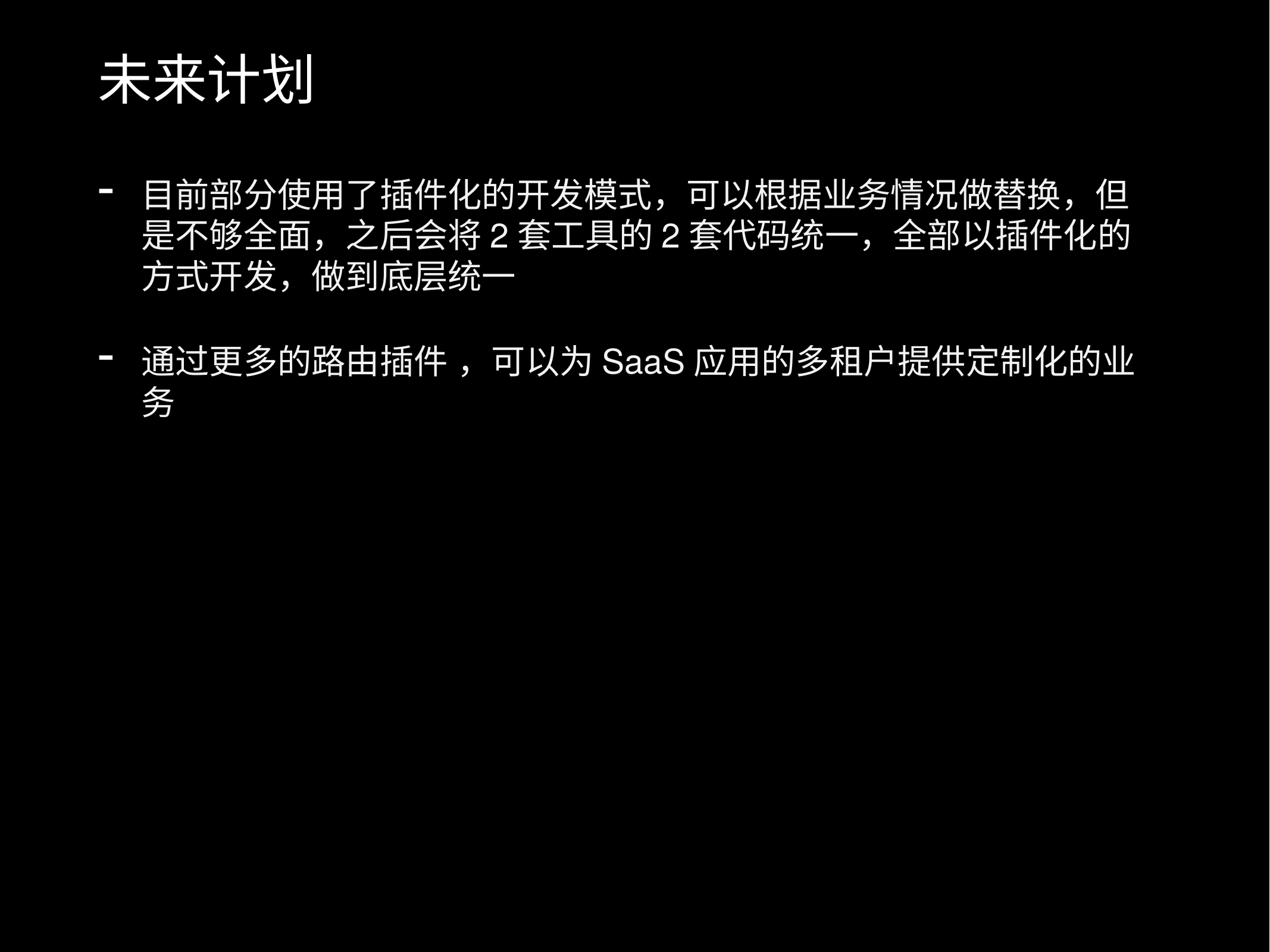

# 未来计划
目前部分使用了插件化的开发模式，可以根据业务情况做替换，但是不够全面，之后会将2套工具的2套代码统一，全部以插件化的方式开发，做到底层统一
通过更多的路由插件 ，可以为SaaS应用的多租户提供定制化的业务